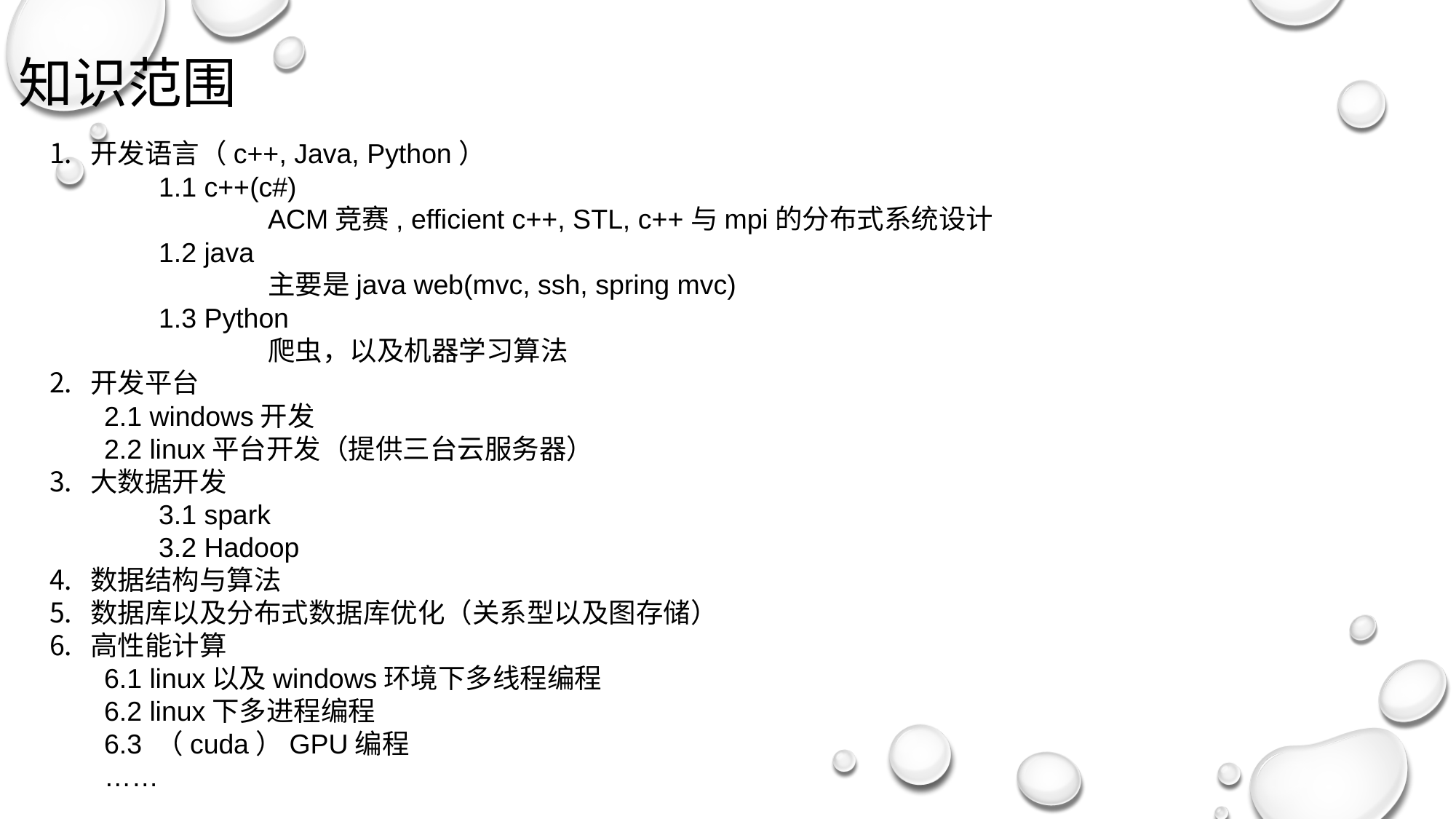

# 知识范围
开发语言（c++, Java, Python）
	1.1 c++(c#)
		ACM竞赛, efficient c++, STL, c++与mpi的分布式系统设计
	1.2 java
		主要是java web(mvc, ssh, spring mvc)
	1.3 Python
		爬虫，以及机器学习算法
开发平台
2.1 windows开发
2.2 linux平台开发（提供三台云服务器）
大数据开发
	3.1 spark
	3.2 Hadoop
数据结构与算法
数据库以及分布式数据库优化（关系型以及图存储）
高性能计算
6.1 linux以及windows环境下多线程编程
6.2 linux下多进程编程
6.3 （cuda）GPU编程
……